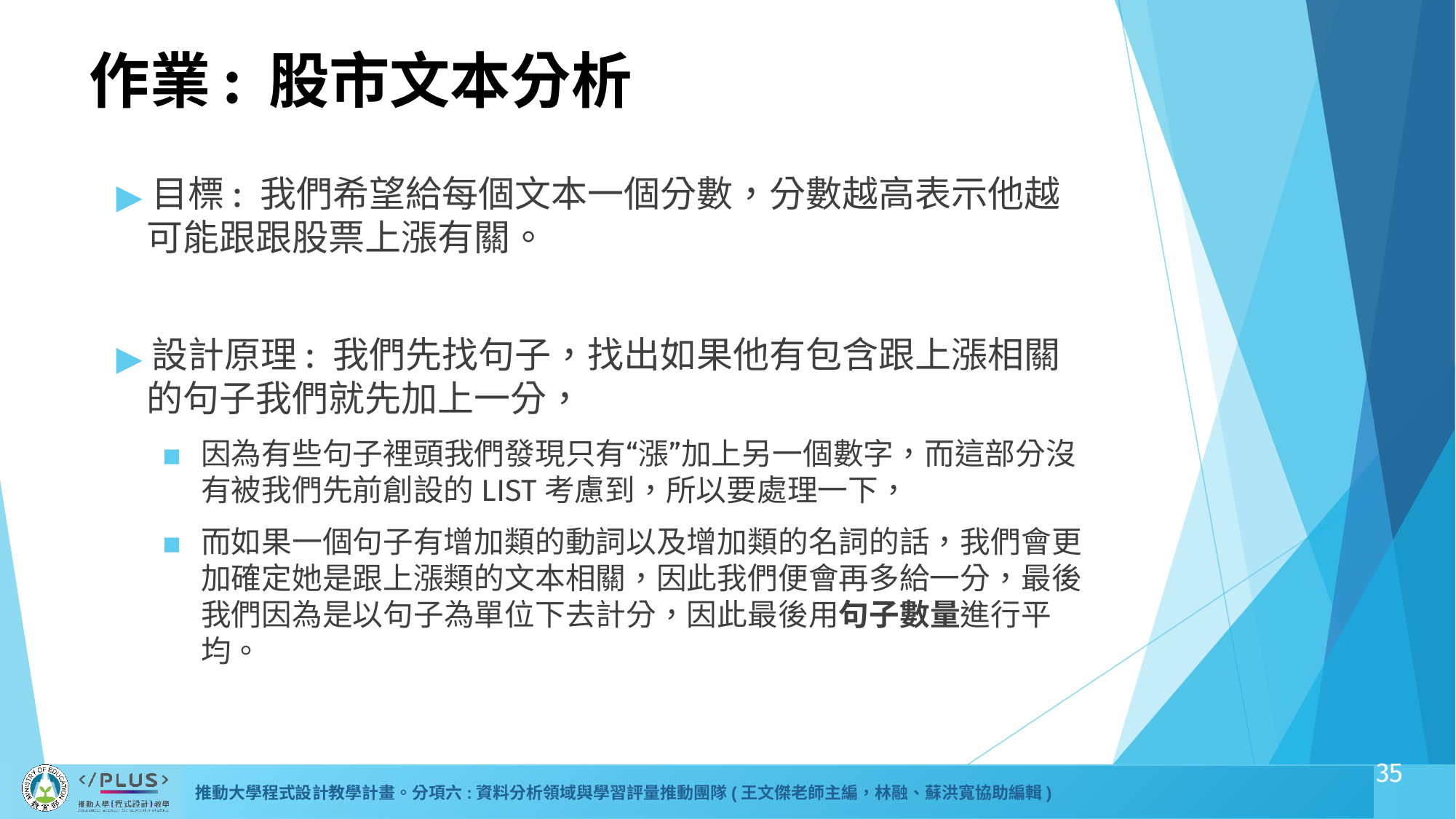

# 作業: 股市文本分析
目標: 我們希望給每個文本一個分數，分數越高表示他越可能跟跟股票上漲有關。

設計原理: 我們先找句子，找出如果他有包含跟上漲相關的句子我們就先加上一分，
因為有些句子裡頭我們發現只有“漲”加上另一個數字，而這部分沒有被我們先前創設的LIST考慮到，所以要處理一下，
而如果一個句子有增加類的動詞以及增加類的名詞的話，我們會更加確定她是跟上漲類的文本相關，因此我們便會再多給一分，最後我們因為是以句子為單位下去計分，因此最後用句子數量進行平均。
35